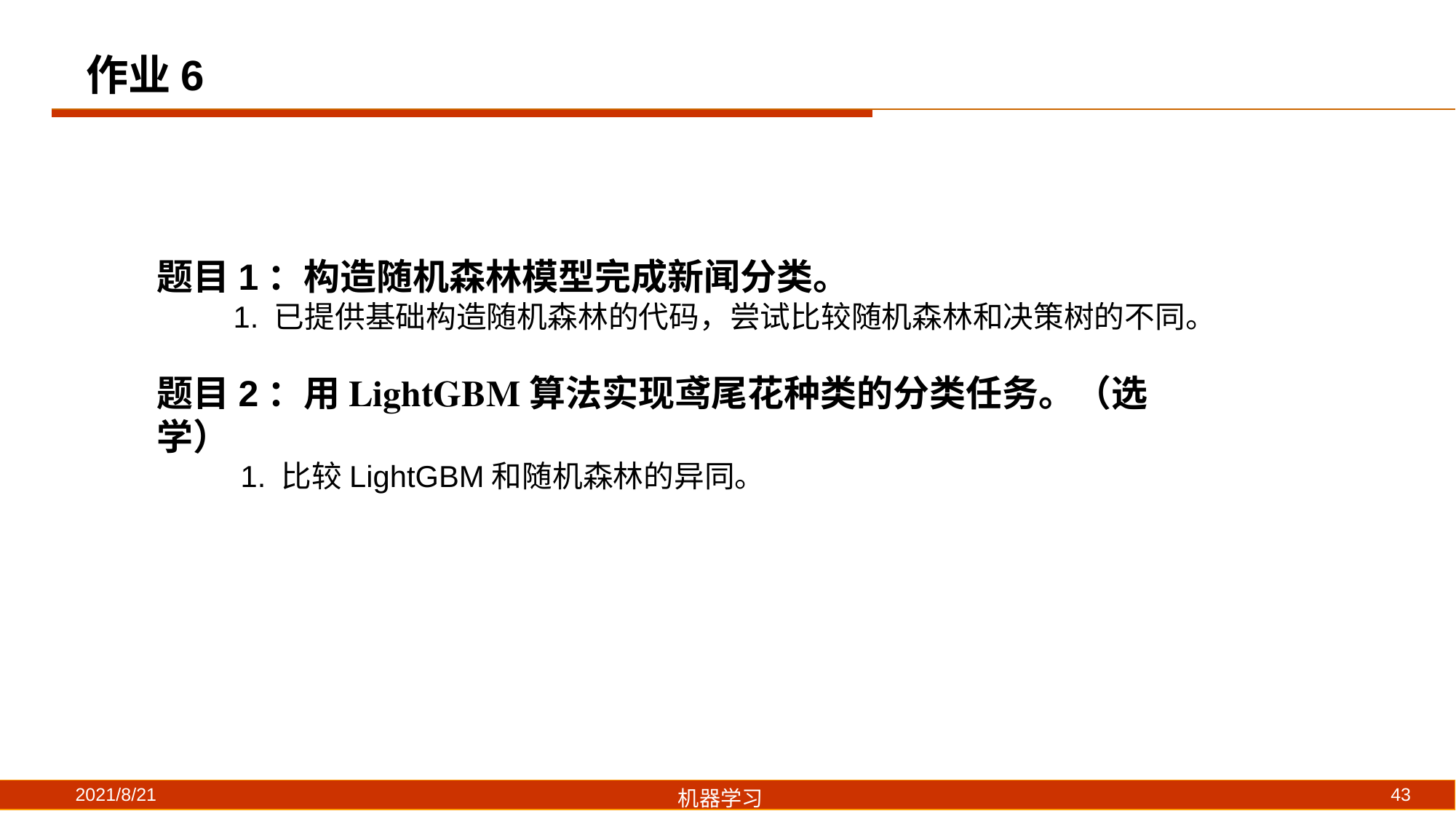

作业6
题目1：构造随机森林模型完成新闻分类。
          1. 已提供基础构造随机森林的代码，尝试比较随机森林和决策树的不同。

题目2：用LightGBM算法实现鸢尾花种类的分类任务。（选学）
          1. 比较LightGBM和随机森林的异同。

43
2021/8/21